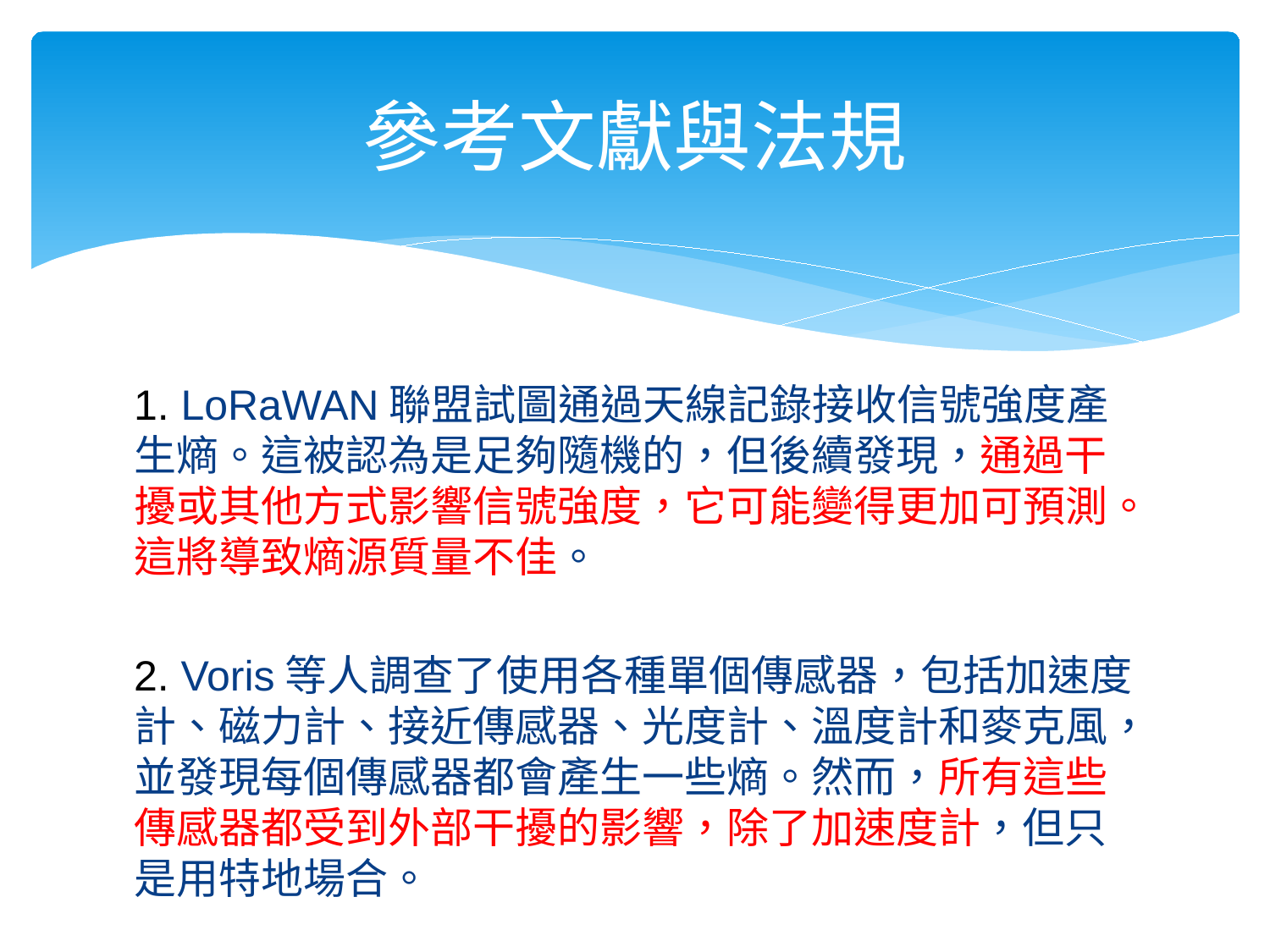

# 參考文獻與法規
1. LoRaWAN聯盟試圖通過天線記錄接收信號強度產生熵。這被認為是足夠隨機的，但後續發現，通過干擾或其他方式影響信號強度，它可能變得更加可預測。這將導致熵源質量不佳。

2. Voris等人調查了使用各種單個傳感器，包括加速度計、磁力計、接近傳感器、光度計、溫度計和麥克風，並發現每個傳感器都會產生一些熵。然而，所有這些傳感器都受到外部干擾的影響，除了加速度計，但只是用特地場合。